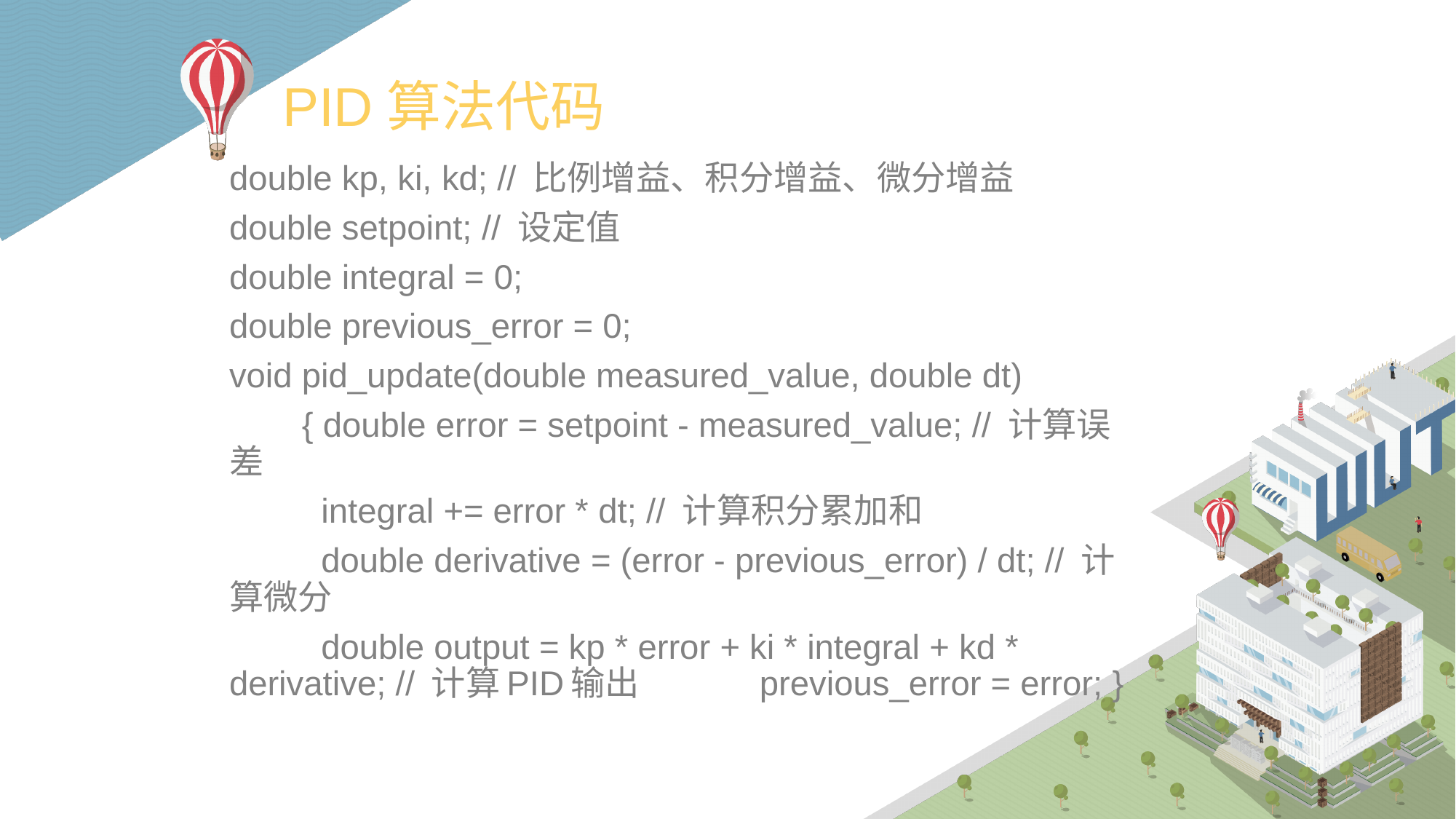

# PID算法代码
double kp, ki, kd; // 比例增益、积分增益、微分增益
double setpoint; // 设定值
double integral = 0;
double previous_error = 0;
void pid_update(double measured_value, double dt)
 { double error = setpoint - measured_value; // 计算误差
   integral += error * dt; // 计算积分累加和
   double derivative = (error - previous_error) / dt; // 计算微分
   double output = kp * error + ki * integral + kd * derivative; // 计算PID输出          	previous_error = error; }